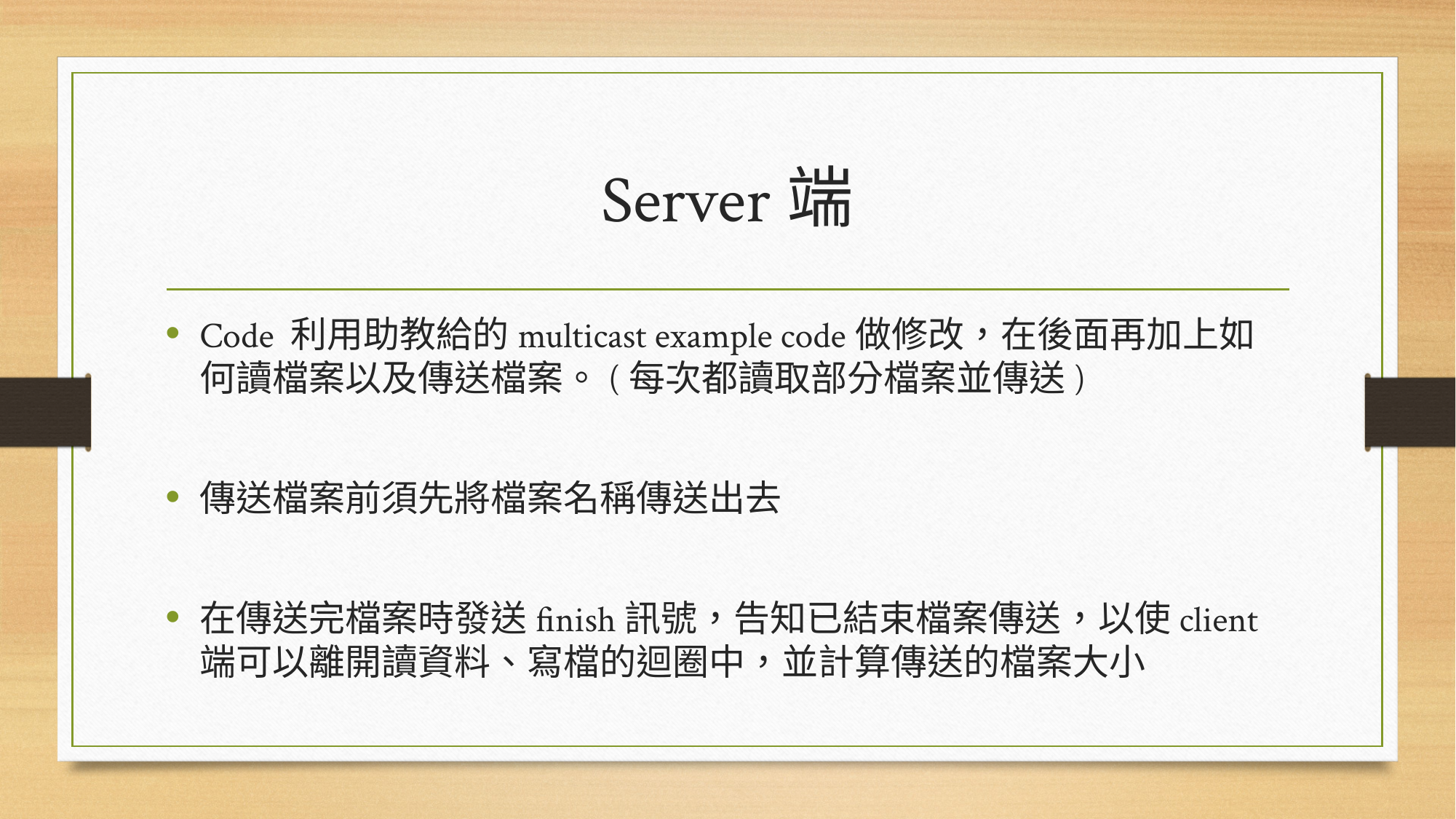

# Server端
Code 利用助教給的multicast example code做修改，在後面再加上如何讀檔案以及傳送檔案。(每次都讀取部分檔案並傳送)

傳送檔案前須先將檔案名稱傳送出去

在傳送完檔案時發送finish訊號，告知已結束檔案傳送，以使client端可以離開讀資料、寫檔的迴圈中，並計算傳送的檔案大小